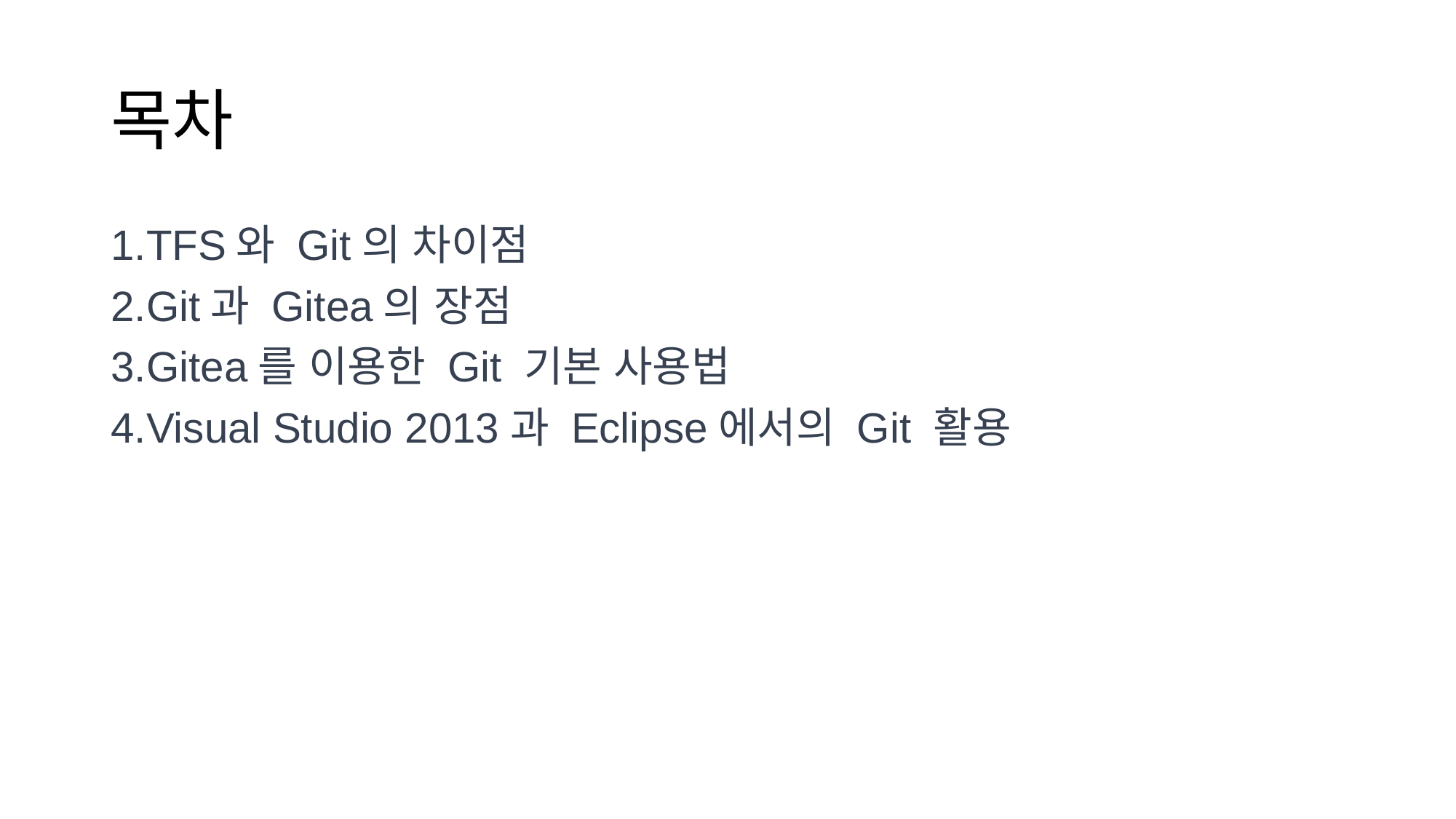

# 목차
TFS와 Git의 차이점
Git과 Gitea의 장점
Gitea를 이용한 Git 기본 사용법
Visual Studio 2013과 Eclipse에서의 Git 활용